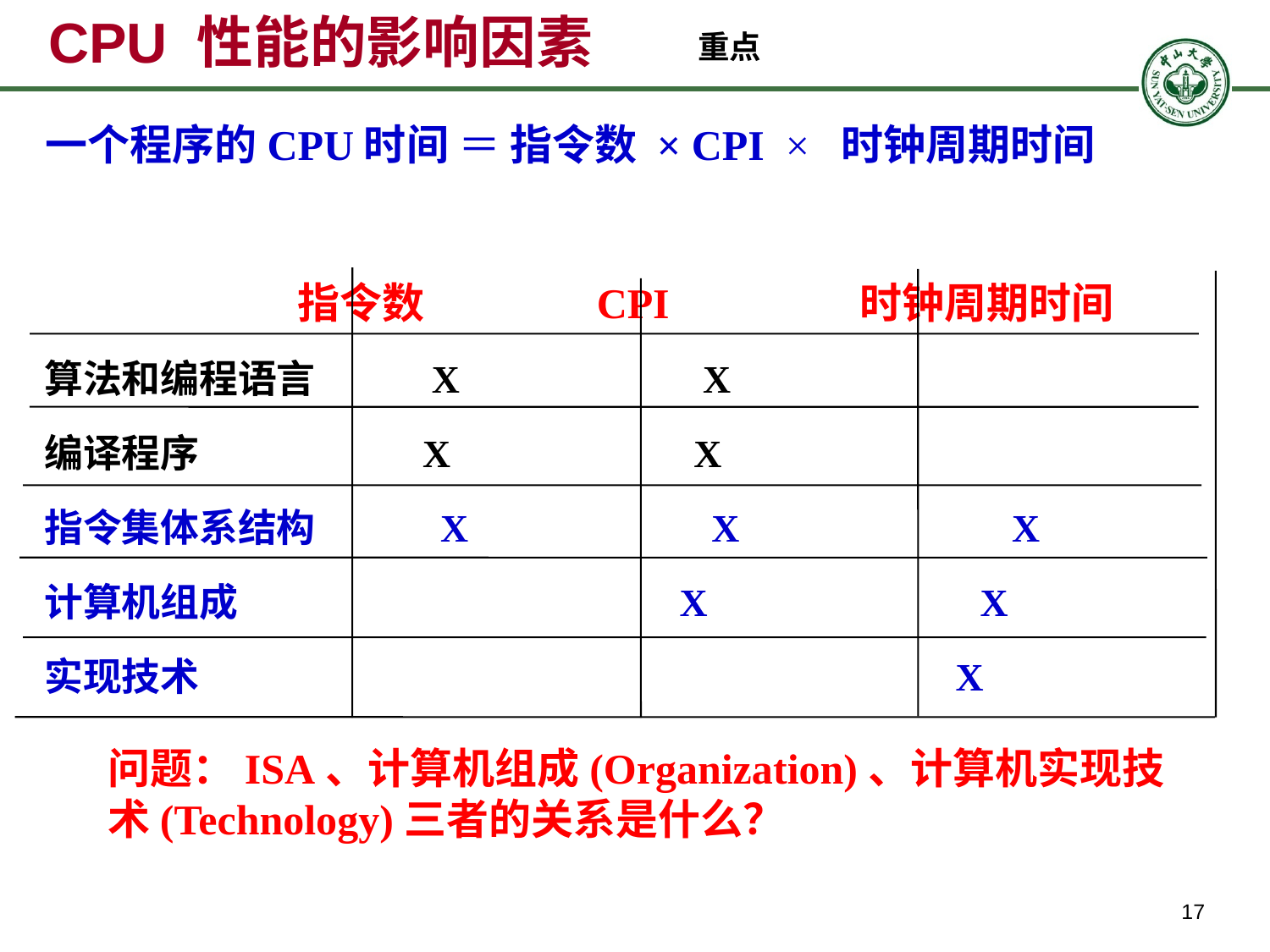

# CPU 性能的影响因素
重点
一个程序的CPU时间 ＝ 指令数 × CPI  ×  时钟周期时间
		        指令数                 CPI                 时钟周期时间
算法和编程语言            X                         X
编译程序                         X                         X
指令集体系结构             X                         X                            X
计算机组成                                                 X                            X
实现技术                                                                                    X

问题：ISA、计算机组成(Organization)、计算机实现技术(Technology)三者的关系是什么？